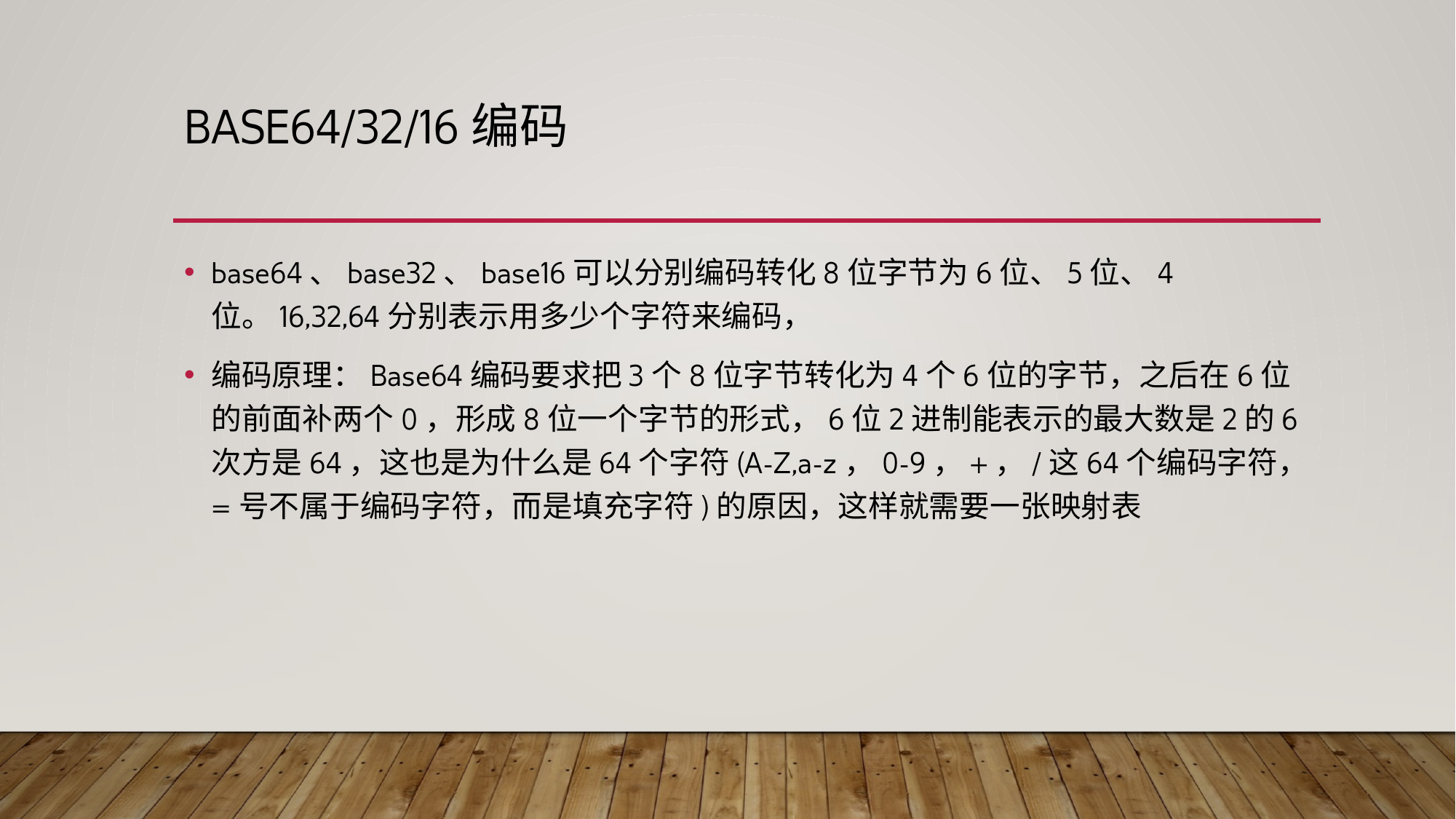

# Base64/32/16编码
base64、base32、base16可以分别编码转化8位字节为6位、5位、4位。16,32,64分别表示用多少个字符来编码，
编码原理：Base64编码要求把3个8位字节转化为4个6位的字节，之后在6位的前面补两个0，形成8位一个字节的形式，6位2进制能表示的最大数是2的6次方是64，这也是为什么是64个字符(A-Z,a-z，0-9，+，/这64个编码字符，=号不属于编码字符，而是填充字符)的原因，这样就需要一张映射表